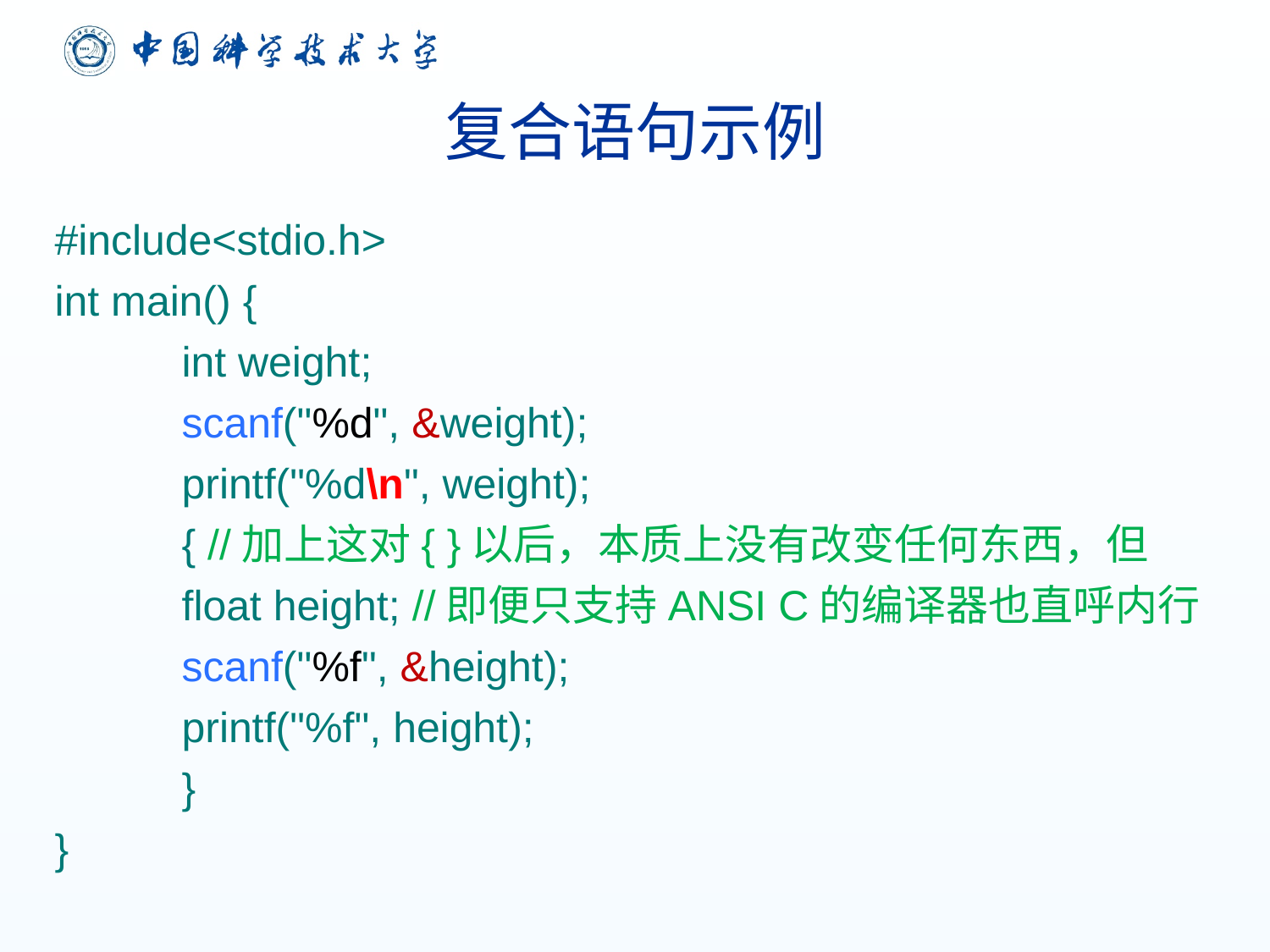

# 复合语句示例
#include<stdio.h>
int main() {
	int weight;
	scanf("%d", &weight);
	printf("%d\n", weight);
	{ //加上这对{ }以后，本质上没有改变任何东西，但
	float height; //即便只支持ANSI C的编译器也直呼内行
	scanf("%f", &height);
	printf("%f", height);
	}
}